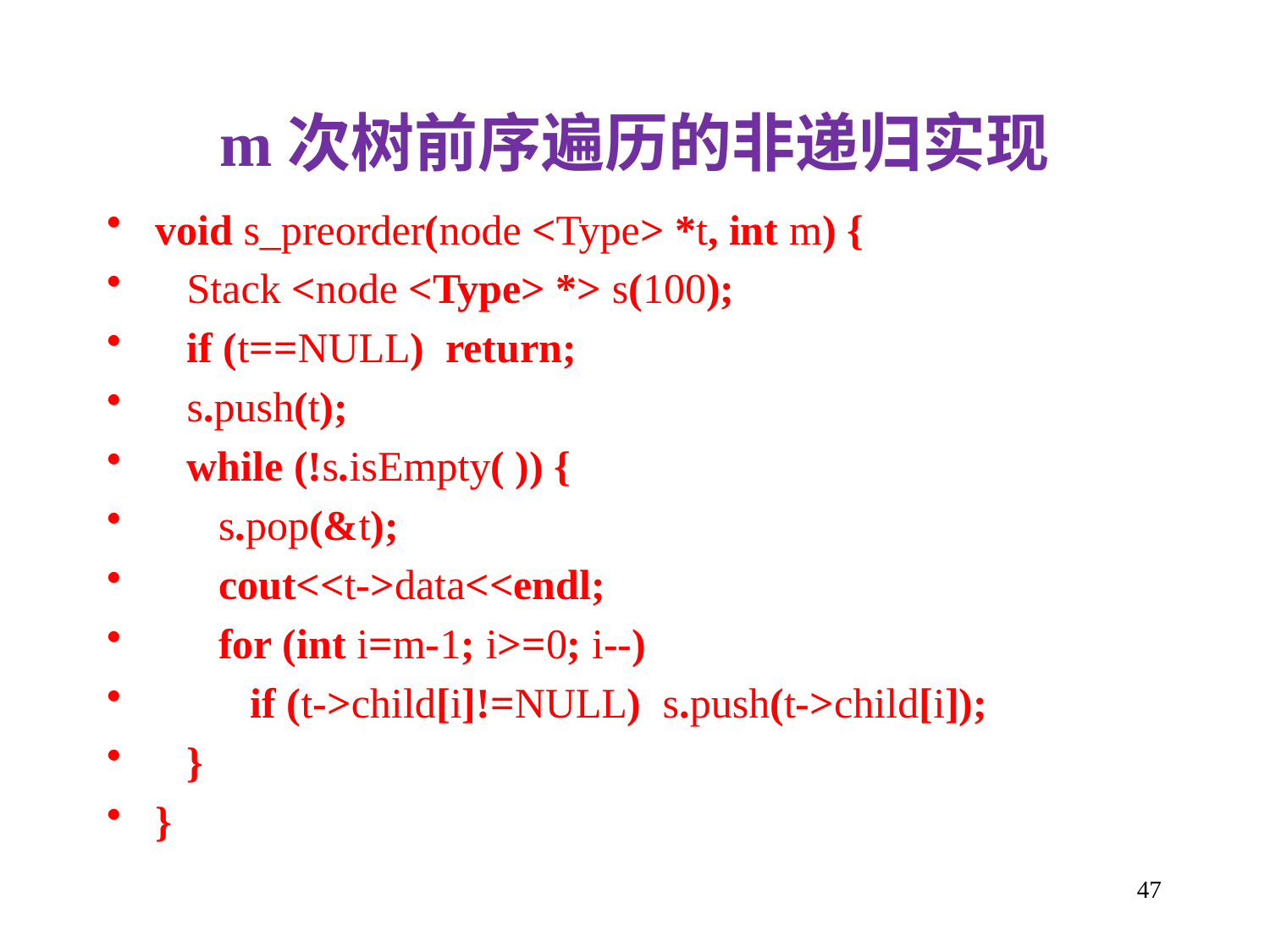

m次树前序遍历的非递归实现
void s_preorder(node <Type> *t, int m) {
   Stack <node <Type> *> s(100);
   if (t==NULL)  return;
   s.push(t);
   while (!s.isEmpty( )) {
      s.pop(&t);
      cout<<t->data<<endl;
      for (int i=m-1; i>=0; i--)
         if (t->child[i]!=NULL)  s.push(t->child[i]);
   }
}
47